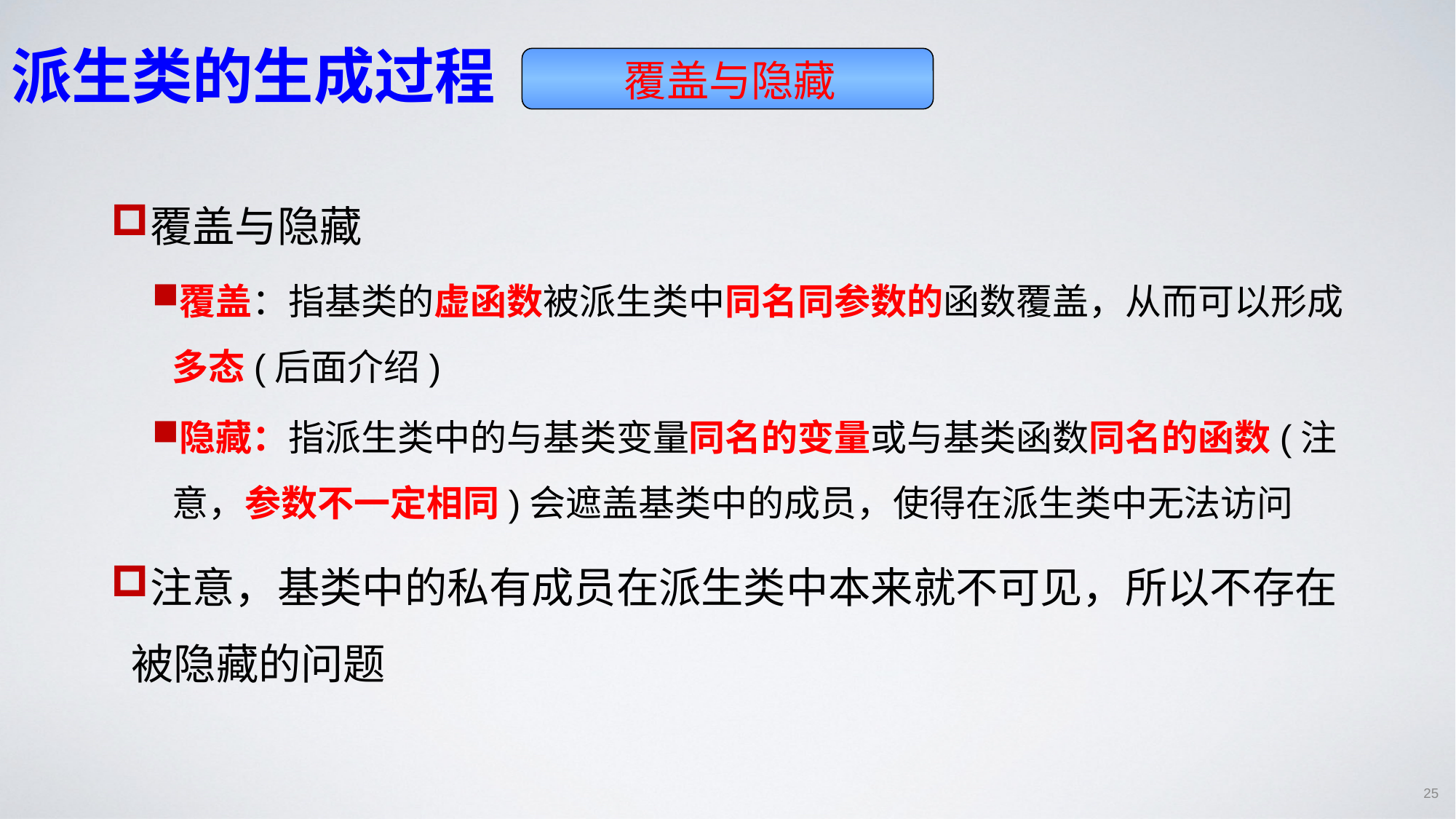

# 派生类的生成过程

覆盖与隐藏
覆盖与隐藏
覆盖：指基类的虚函数被派生类中同名同参数的函数覆盖，从而可以形成多态(后面介绍)
隐藏：指派生类中的与基类变量同名的变量或与基类函数同名的函数(注意，参数不一定相同)会遮盖基类中的成员，使得在派生类中无法访问
注意，基类中的私有成员在派生类中本来就不可见，所以不存在被隐藏的问题
25